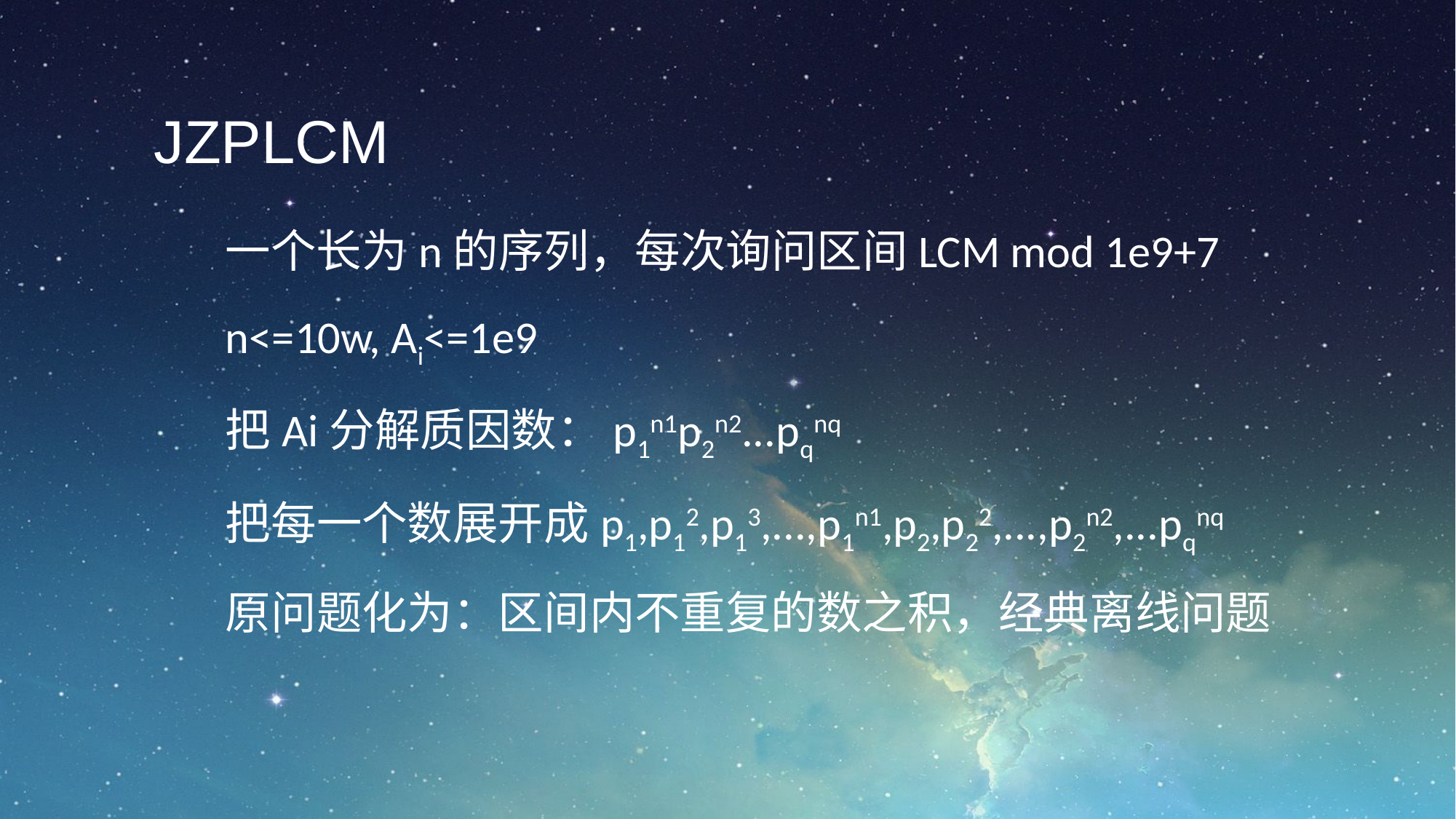

JZPLCM
一个长为n的序列，每次询问区间LCM mod 1e9+7
n<=10w, Ai<=1e9
把Ai分解质因数：p1n1p2n2...pqnq
把每一个数展开成p1,p12,p13,...,p1n1,p2,p22,...,p2n2,...pqnq
原问题化为：区间内不重复的数之积，经典离线问题